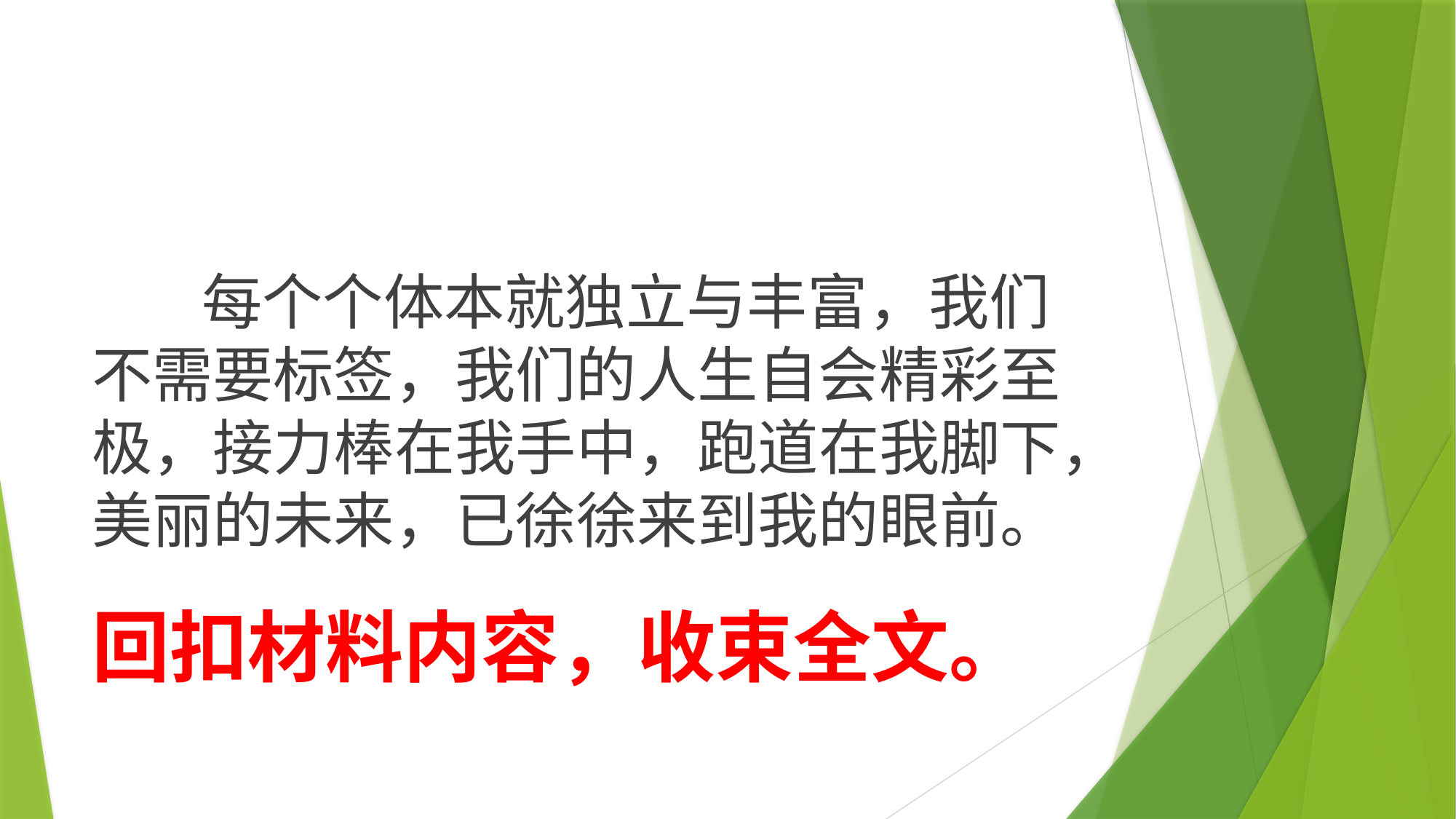

#
       每个个体本就独立与丰富，我们不需要标签，我们的人生自会精彩至极，接力棒在我手中，跑道在我脚下，美丽的未来，已徐徐来到我的眼前。
回扣材料内容，收束全文。